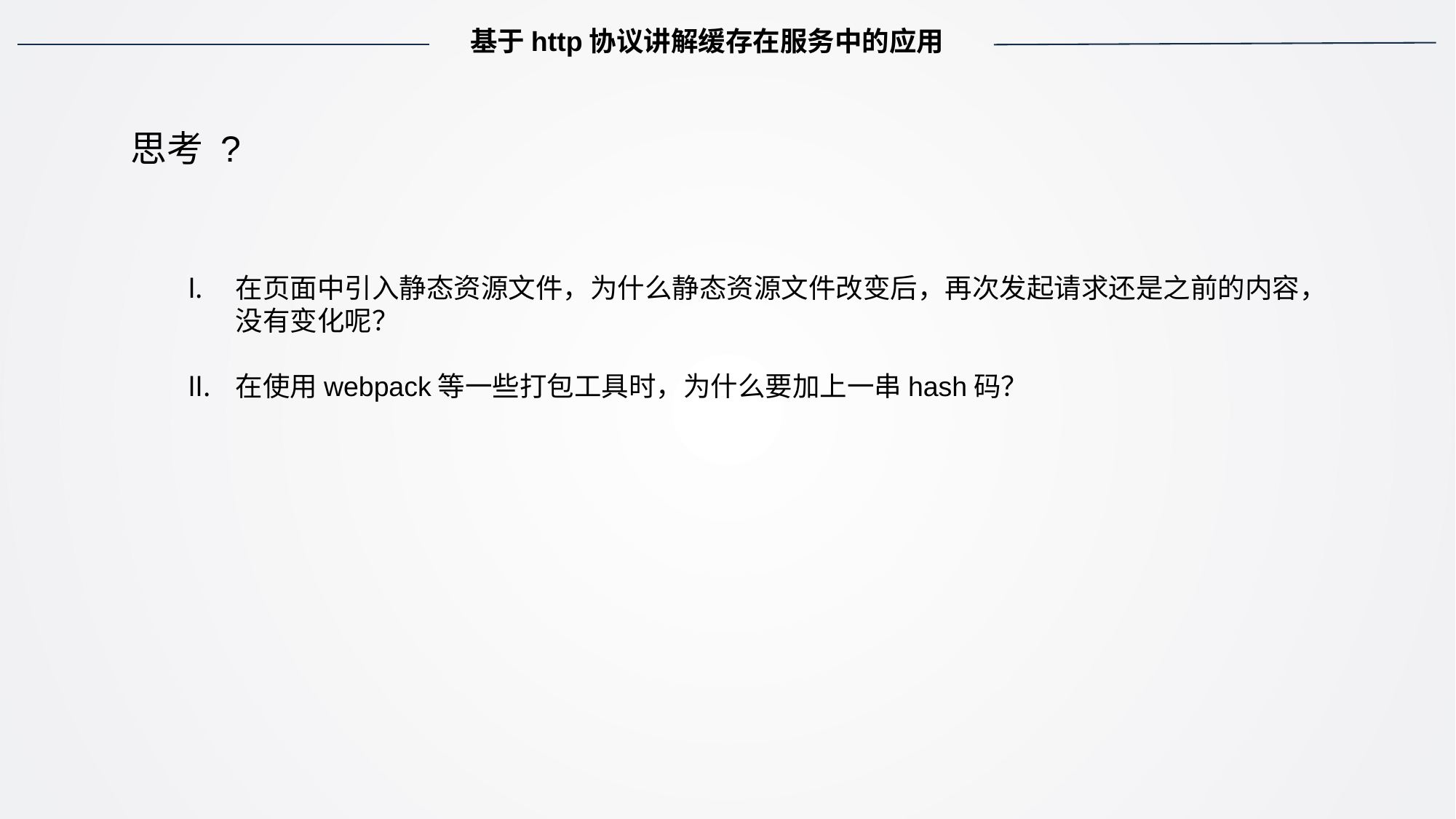

基于http协议讲解缓存在服务中的应用
思考 ?
在页面中引入静态资源文件，为什么静态资源文件改变后，再次发起请求还是之前的内容，
没有变化呢？
在使用webpack等一些打包工具时，为什么要加上一串hash码？